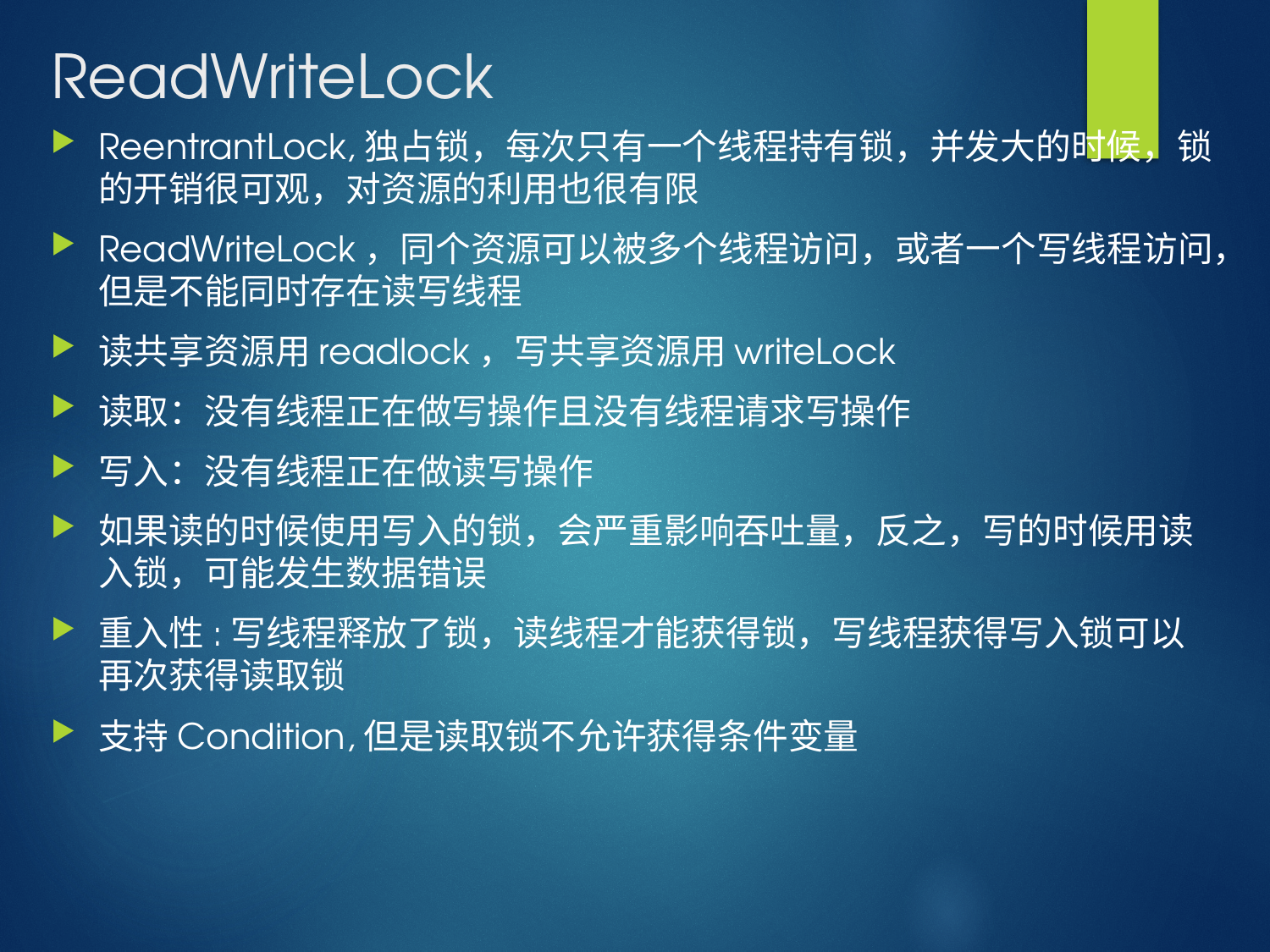

# ReadWriteLock
ReentrantLock,独占锁，每次只有一个线程持有锁，并发大的时候，锁的开销很可观，对资源的利用也很有限
ReadWriteLock，同个资源可以被多个线程访问，或者一个写线程访问，但是不能同时存在读写线程
读共享资源用readlock，写共享资源用writeLock
读取：没有线程正在做写操作且没有线程请求写操作
写入：没有线程正在做读写操作
如果读的时候使用写入的锁，会严重影响吞吐量，反之，写的时候用读入锁，可能发生数据错误
重入性:写线程释放了锁，读线程才能获得锁，写线程获得写入锁可以再次获得读取锁
支持Condition,但是读取锁不允许获得条件变量